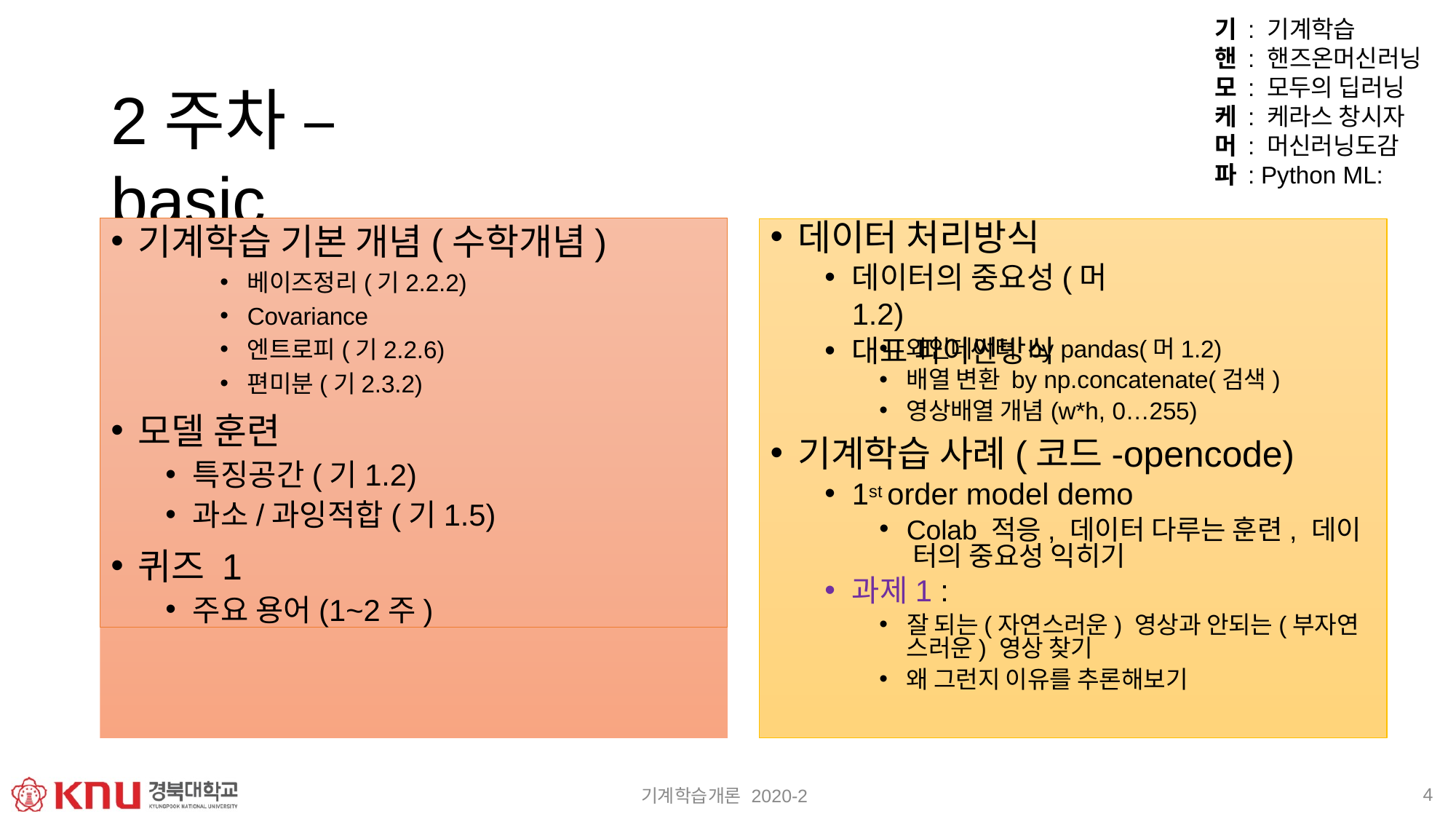

기 : 기계학습
핸 : 핸즈온머신러닝  모 : 모두의 딥러닝  케 : 케라스 창시자  머 : 머신러닝도감  파 : Python ML:
2주차 – basic
데이터 처리방식
데이터의 중요성(머1.2)
대표 파이썬방식
기계학습 기본 개념(수학개념)
베이즈정리(기2.2.2)
Covariance
엔트로피(기2.2.6)
편미분(기2.3.2)
모델 훈련
특징공간(기1.2)
과소/과잉적합(기1.5)
퀴즈 1
주요 용어(1~2주)

와인데이터 by pandas(머1.2)
배열 변환 by np.concatenate(검색)
영상배열 개념(w*h, 0…255)
기계학습 사례(코드-opencode)
1st order model demo
Colab 적응, 데이터 다루는 훈련, 데이  터의 중요성 익히기
과제1 :
잘 되는(자연스러운) 영상과 안되는(부자연
스러운) 영상 찾기
왜 그런지 이유를 추론해보기
4
기계학습개론 2020-2